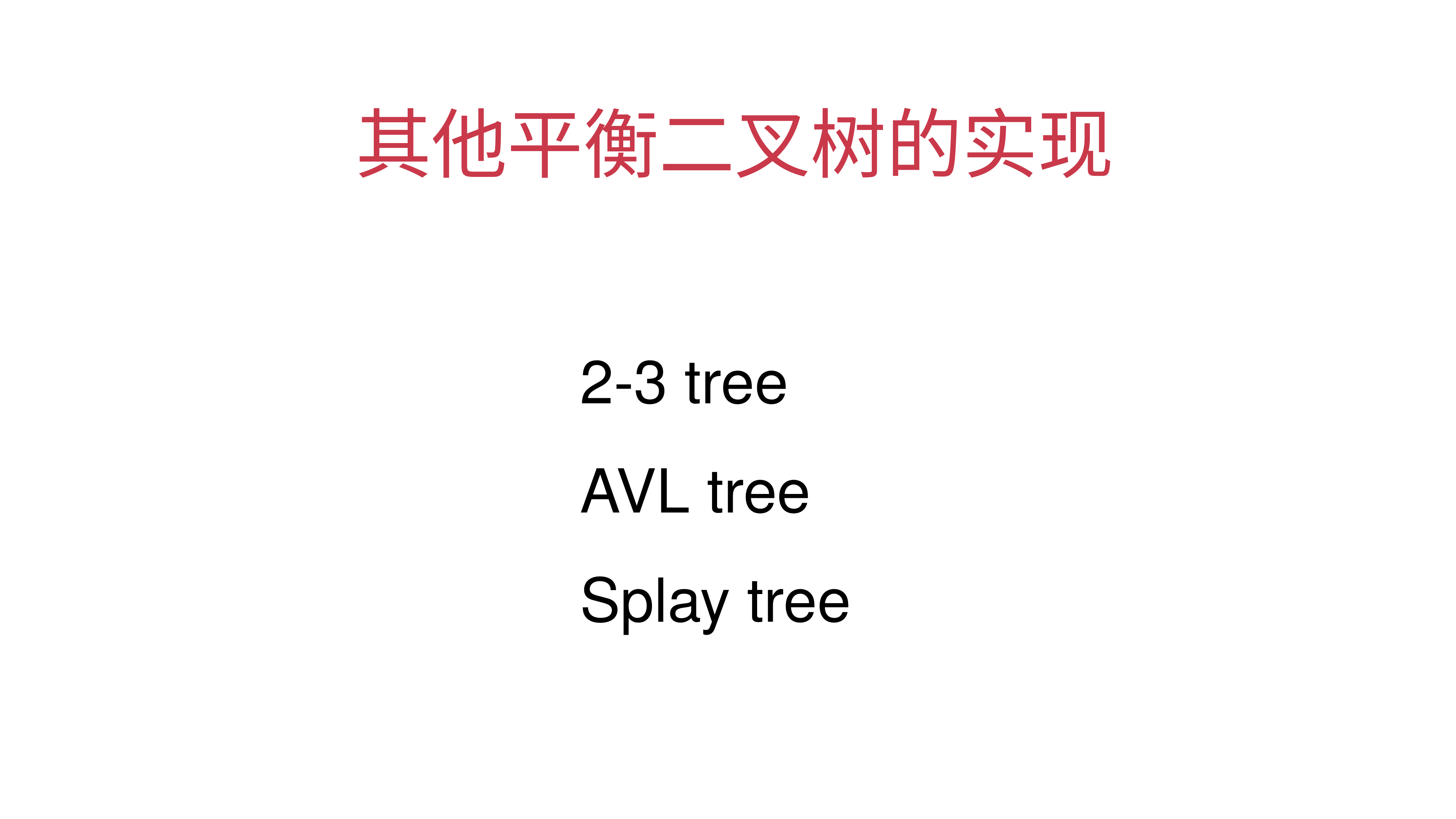

# 其他平衡二叉树的实现
2-3 tree
AVL tree
Splay tree